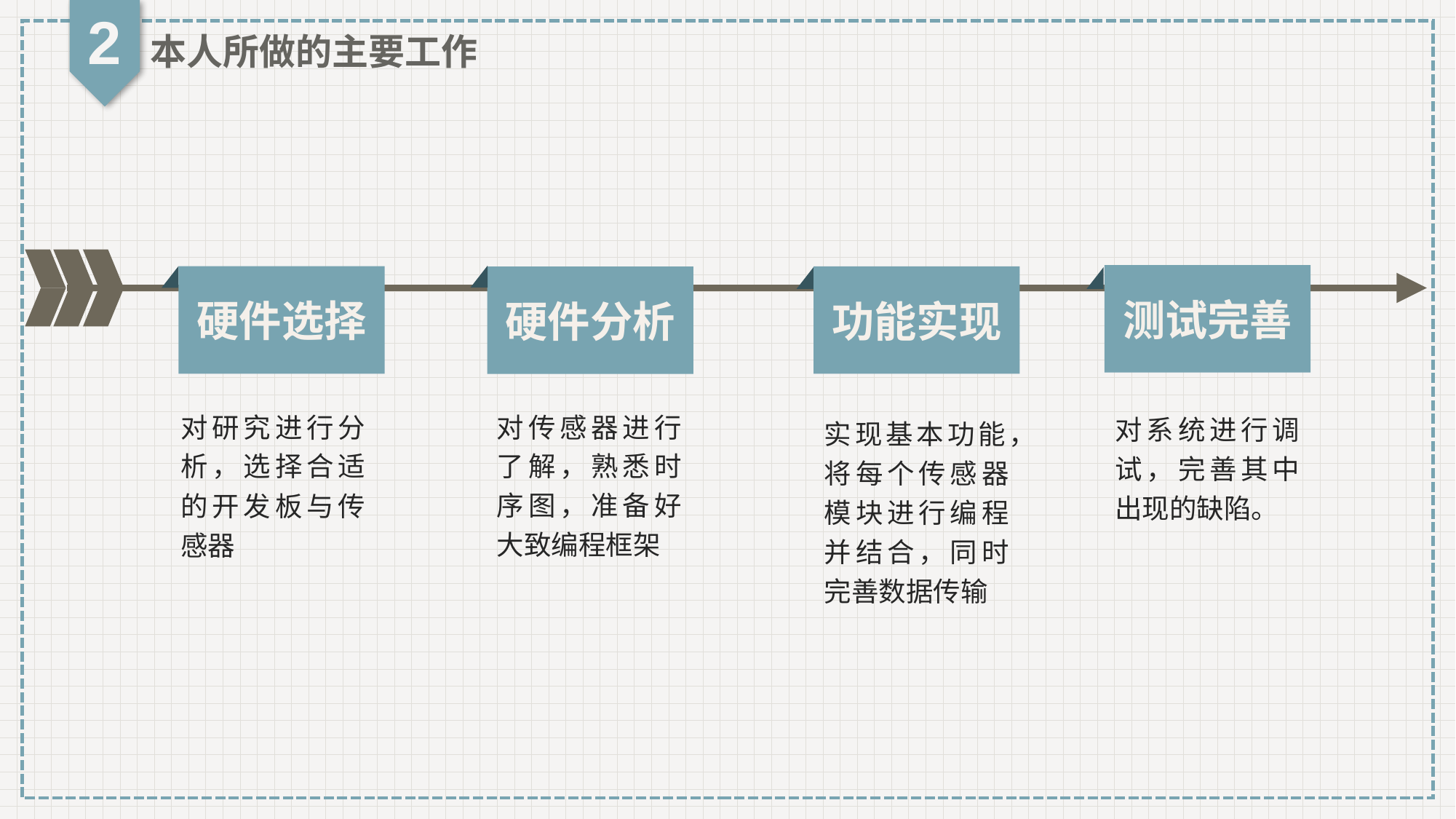

2
本人所做的主要工作

测试完善

硬件选择
功能实现
硬件分析

对传感器进行了解，熟悉时序图，准备好大致编程框架
对研究进行分析，选择合适的开发板与传感器
对系统进行调试，完善其中出现的缺陷。
实现基本功能，将每个传感器模块进行编程并结合，同时完善数据传输